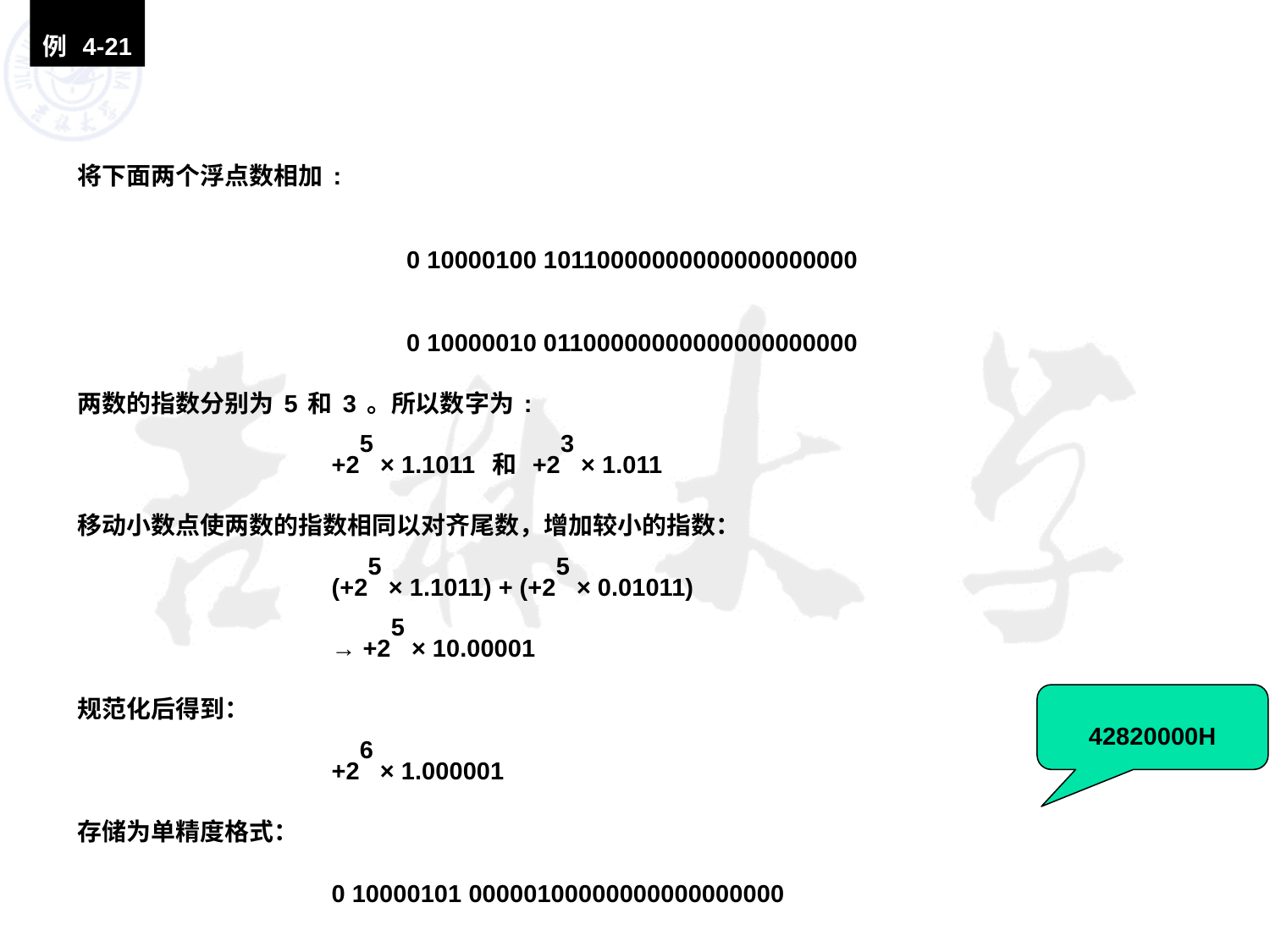

例 4-21
将下面两个浮点数相加:
0 10000100 10110000000000000000000
0 10000010 01100000000000000000000
两数的指数分别为5和3。所以数字为:
		+25 × 1.1011 和 +23 × 1.011
移动小数点使两数的指数相同以对齐尾数，增加较小的指数：
		(+25 × 1.1011) + (+25 × 0.01011)
		→ +25 × 10.00001
规范化后得到：
		+26 × 1.000001
存储为单精度格式：
		0 10000101 00000100000000000000000
42820000H